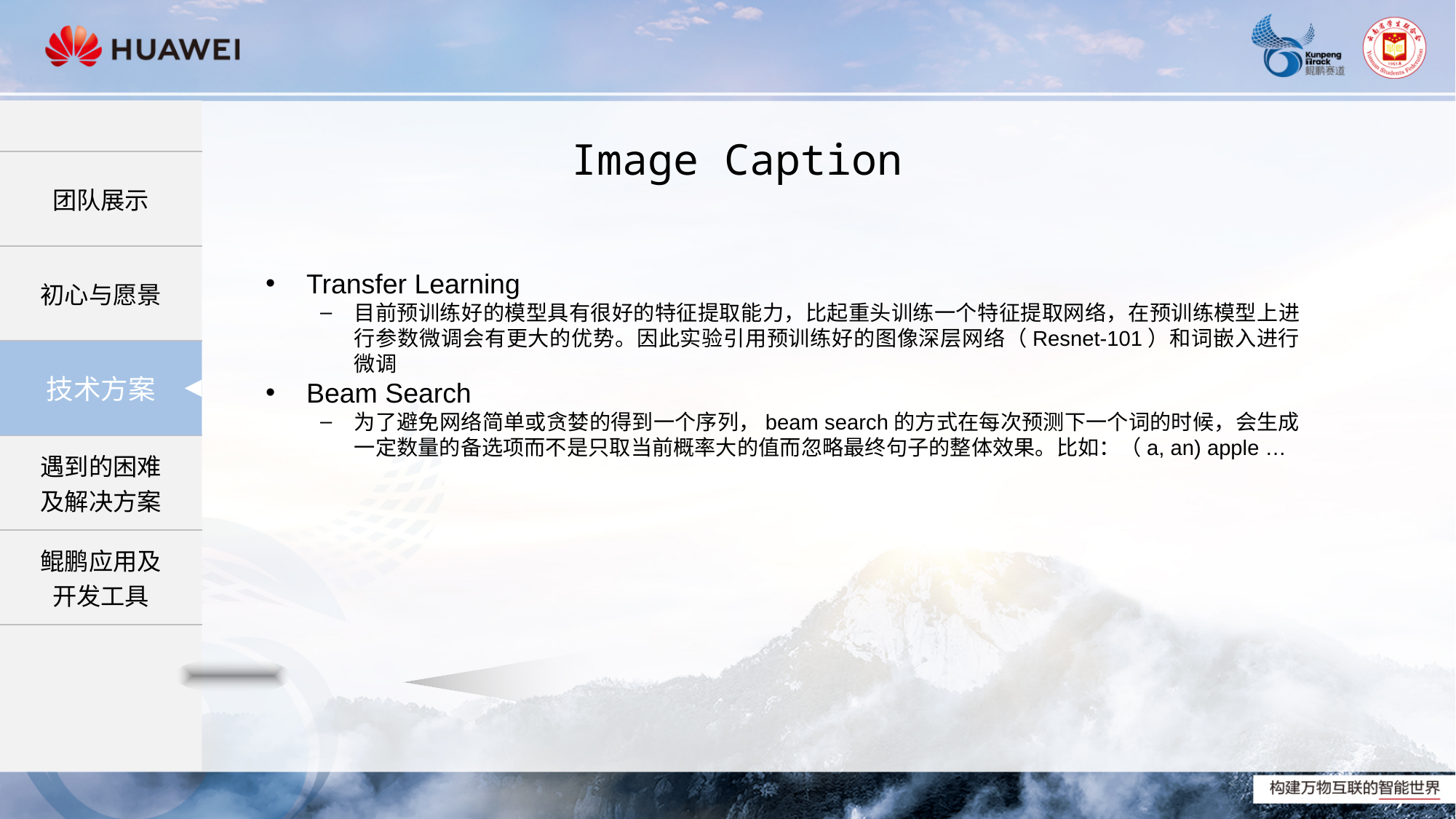

Image Caption
Transfer Learning
目前预训练好的模型具有很好的特征提取能力，比起重头训练一个特征提取网络，在预训练模型上进行参数微调会有更大的优势。因此实验引用预训练好的图像深层网络（Resnet-101）和词嵌入进行微调
Beam Search
为了避免网络简单或贪婪的得到一个序列，beam search的方式在每次预测下一个词的时候，会生成一定数量的备选项而不是只取当前概率大的值而忽略最终句子的整体效果。比如：（a, an) apple …